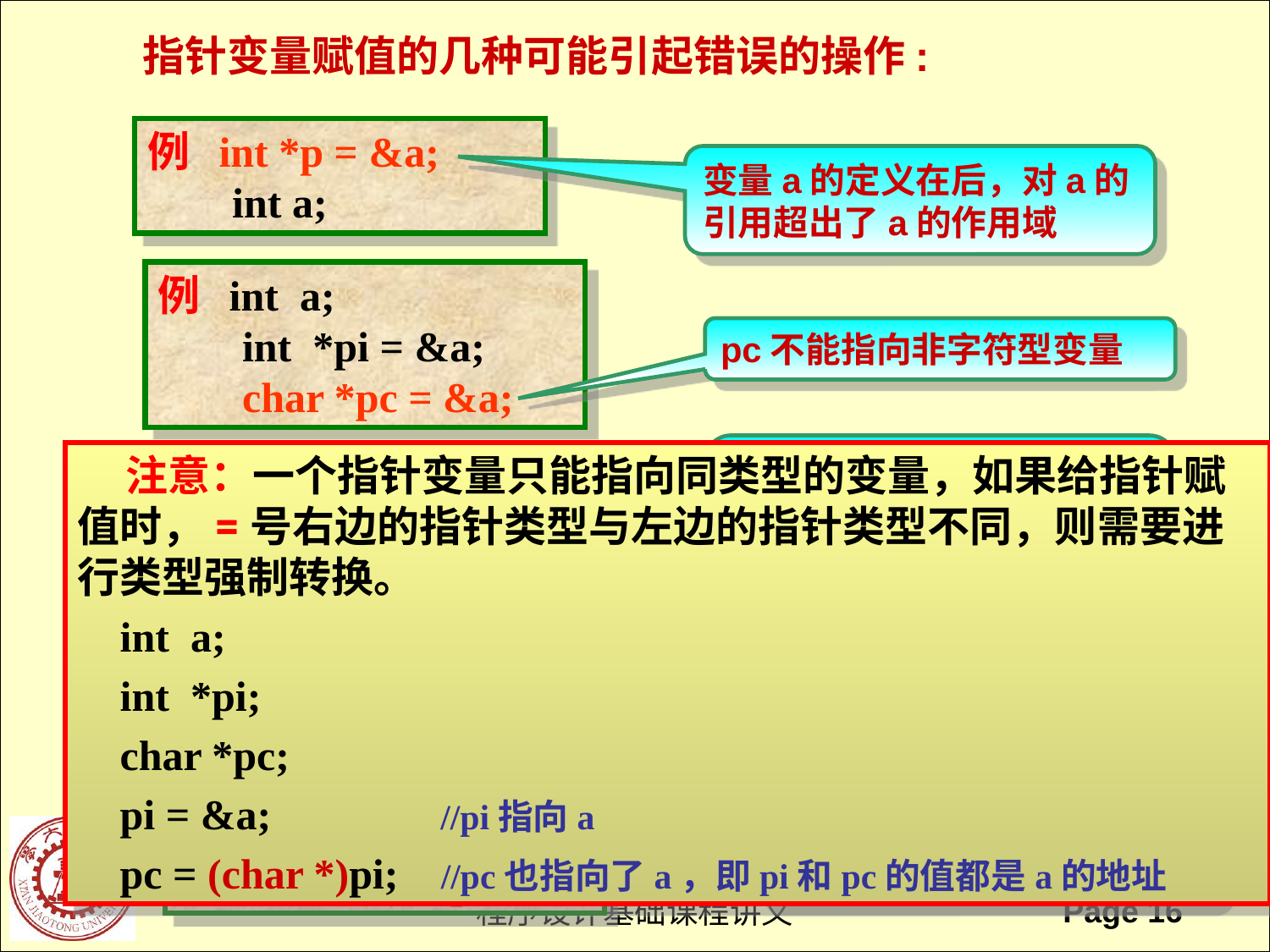

指针变量赋值的几种可能引起错误的操作:
例  int *p = &a;
        int a;
变量a的定义在后，对a的引用超出了a的作用域
例  int  a;
        int  *pi = &a;
        char *pc = &a;
pc不能指向非字符型变量
赋值语句中，被赋值的指针变量p的前面不能再加“*”说明符
    注意：一个指针变量只能指向同类型的变量，如果给指针赋值时，=号右边的指针类型与左边的指针类型不同，则需要进行类型强制转换。
    int  a;
    int  *pi;
    char *pc;
    pi = &a;                //pi指向a
    pc = (char *)pi;    //pc也指向了a，即pi和pc的值都是a的地址
例  int a;
        int *p;
        *p = &a;
不允许直接把一个数赋值给指针变量
例  int *p;
        p = 2000;
不能用auto变量的地址去初始化static型指针
例  int a;
        static int *p = &a;